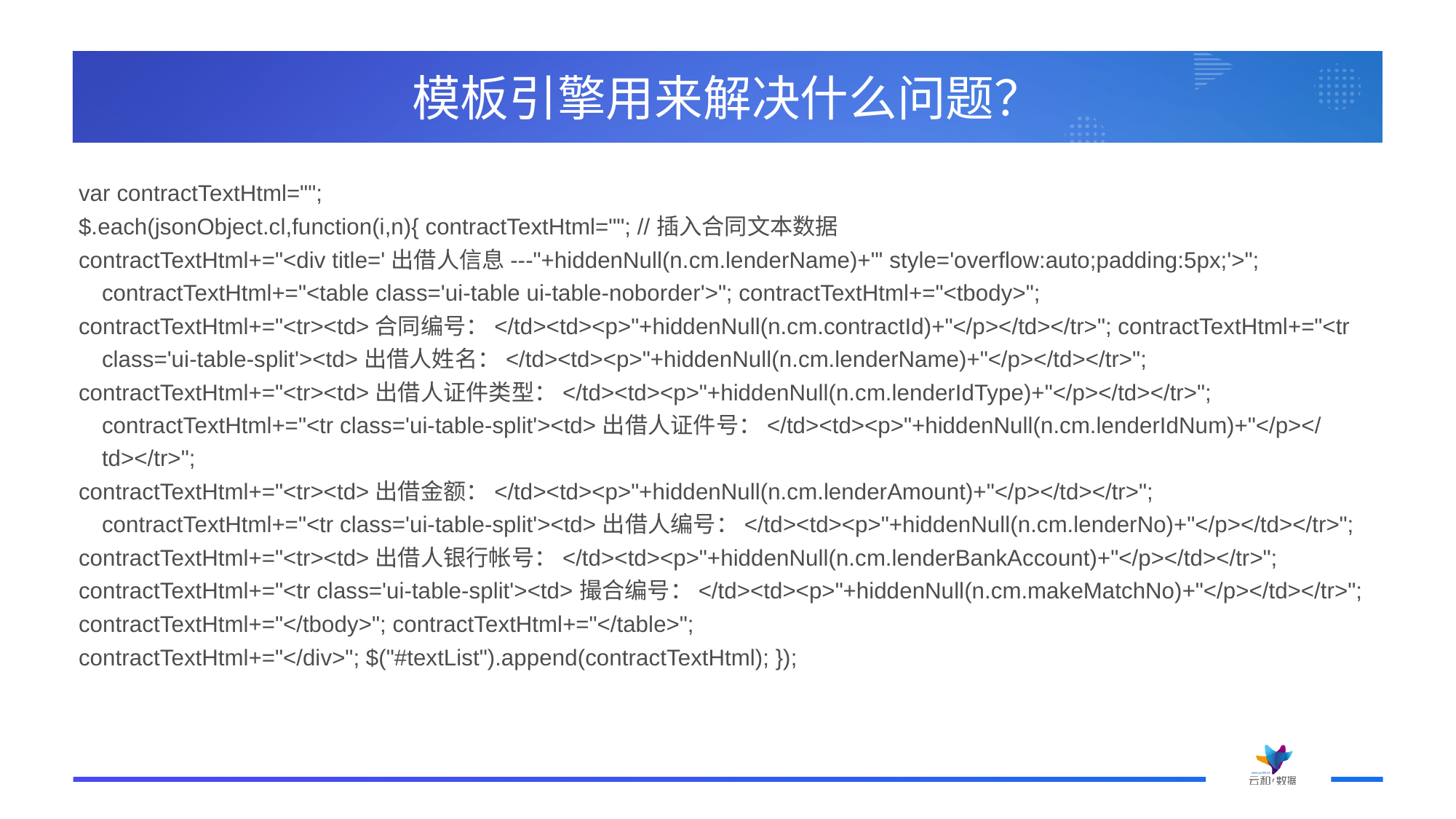

# 模板引擎用来解决什么问题？
var contractTextHtml="";
$.each(jsonObject.cl,function(i,n){ contractTextHtml=""; //插入合同文本数据
contractTextHtml+="<div title='出借人信息---"+hiddenNull(n.cm.lenderName)+"' style='overflow:auto;padding:5px;'>"; contractTextHtml+="<table class='ui-table ui-table-noborder'>"; contractTextHtml+="<tbody>";
contractTextHtml+="<tr><td>合同编号：</td><td><p>"+hiddenNull(n.cm.contractId)+"</p></td></tr>"; contractTextHtml+="<tr class='ui-table-split'><td>出借人姓名：</td><td><p>"+hiddenNull(n.cm.lenderName)+"</p></td></tr>";
contractTextHtml+="<tr><td>出借人证件类型：</td><td><p>"+hiddenNull(n.cm.lenderIdType)+"</p></td></tr>"; contractTextHtml+="<tr class='ui-table-split'><td>出借人证件号：</td><td><p>"+hiddenNull(n.cm.lenderIdNum)+"</p></td></tr>";
contractTextHtml+="<tr><td>出借金额：</td><td><p>"+hiddenNull(n.cm.lenderAmount)+"</p></td></tr>"; contractTextHtml+="<tr class='ui-table-split'><td>出借人编号：</td><td><p>"+hiddenNull(n.cm.lenderNo)+"</p></td></tr>";
contractTextHtml+="<tr><td>出借人银行帐号：</td><td><p>"+hiddenNull(n.cm.lenderBankAccount)+"</p></td></tr>";
contractTextHtml+="<tr class='ui-table-split'><td>撮合编号：</td><td><p>"+hiddenNull(n.cm.makeMatchNo)+"</p></td></tr>";
contractTextHtml+="</tbody>"; contractTextHtml+="</table>";
contractTextHtml+="</div>"; $("#textList").append(contractTextHtml); });